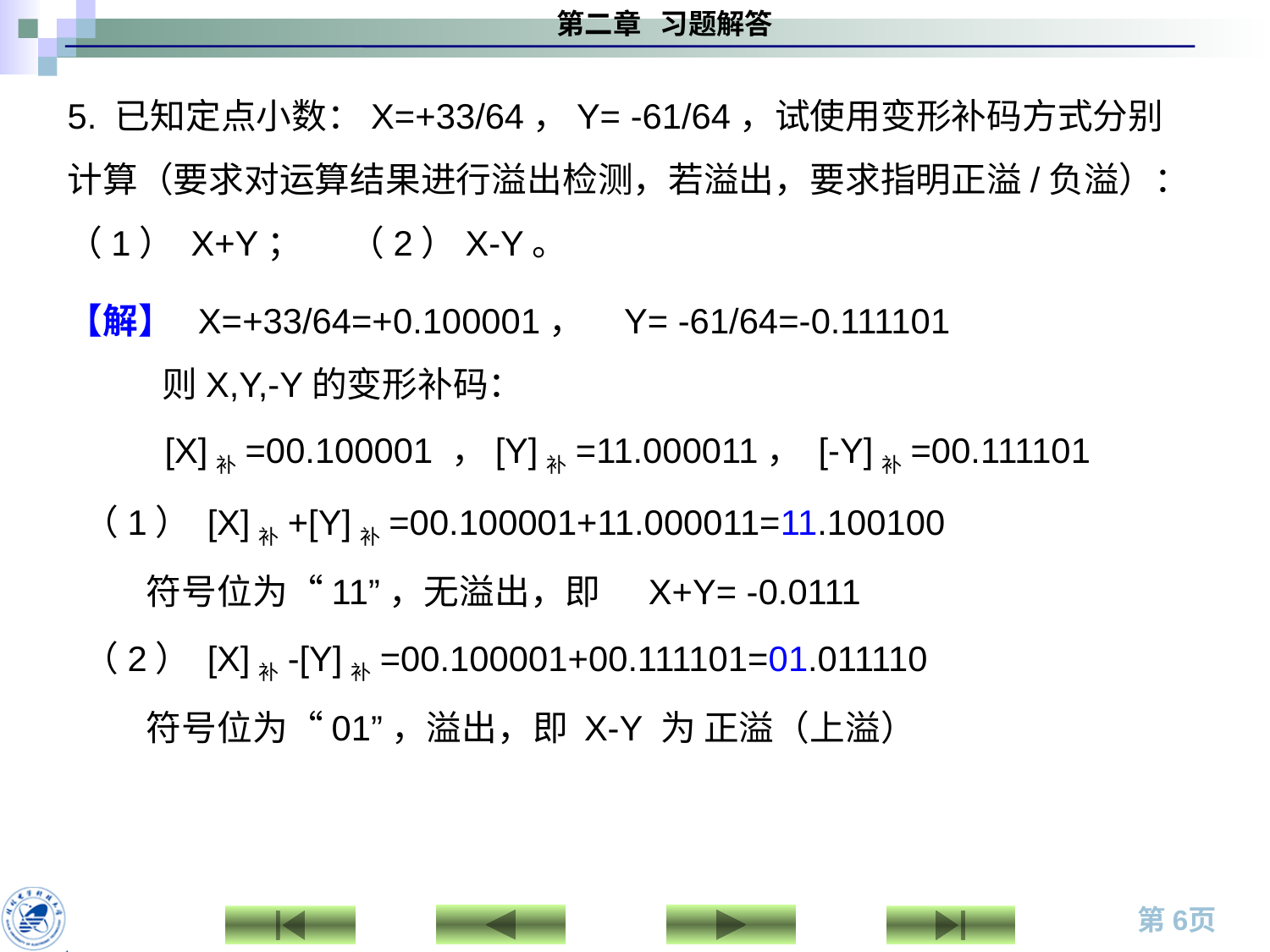

5. 已知定点小数：X=+33/64，Y= -61/64，试使用变形补码方式分别计算（要求对运算结果进行溢出检测，若溢出，要求指明正溢/负溢）：
（1） X+Y；      （2）X-Y。
【解】  X=+33/64=+0.100001，    Y= -61/64=-0.111101
           则X,Y,-Y的变形补码：
          [X]补=00.100001 ，[Y]补=11.000011， [-Y]补=00.111101
 （1） [X]补+[Y]补=00.100001+11.000011=11.100100
         符号位为“11”，无溢出，即     X+Y= -0.0111
 （2） [X]补-[Y]补=00.100001+00.111101=01.011110
         符号位为“01”，溢出，即 X-Y 为 正溢（上溢）